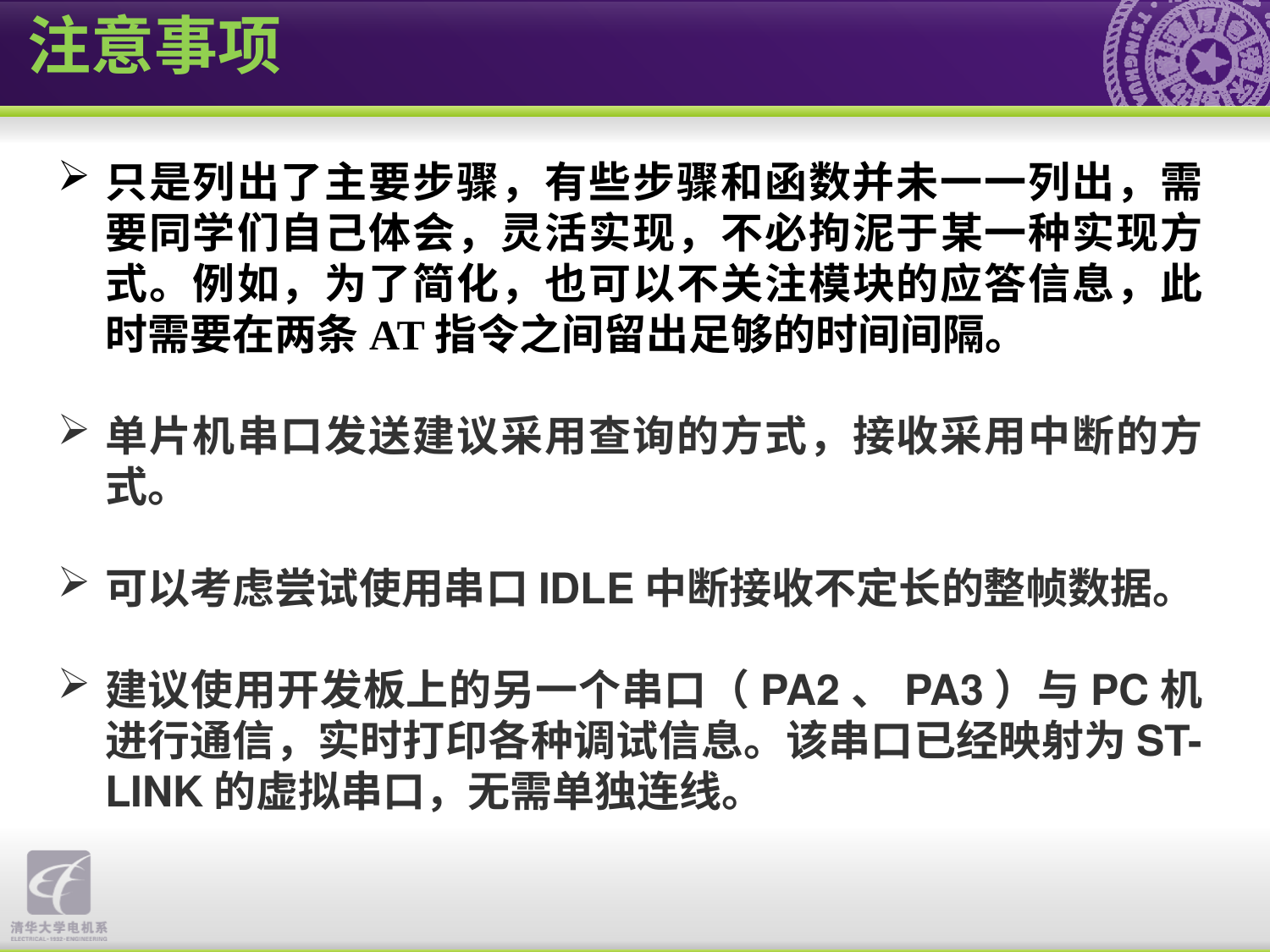

注意事项
只是列出了主要步骤，有些步骤和函数并未一一列出，需要同学们自己体会，灵活实现，不必拘泥于某一种实现方式。例如，为了简化，也可以不关注模块的应答信息，此时需要在两条AT指令之间留出足够的时间间隔。

单片机串口发送建议采用查询的方式，接收采用中断的方式。

可以考虑尝试使用串口IDLE中断接收不定长的整帧数据。

建议使用开发板上的另一个串口（PA2、PA3）与PC机进行通信，实时打印各种调试信息。该串口已经映射为ST-LINK的虚拟串口，无需单独连线。